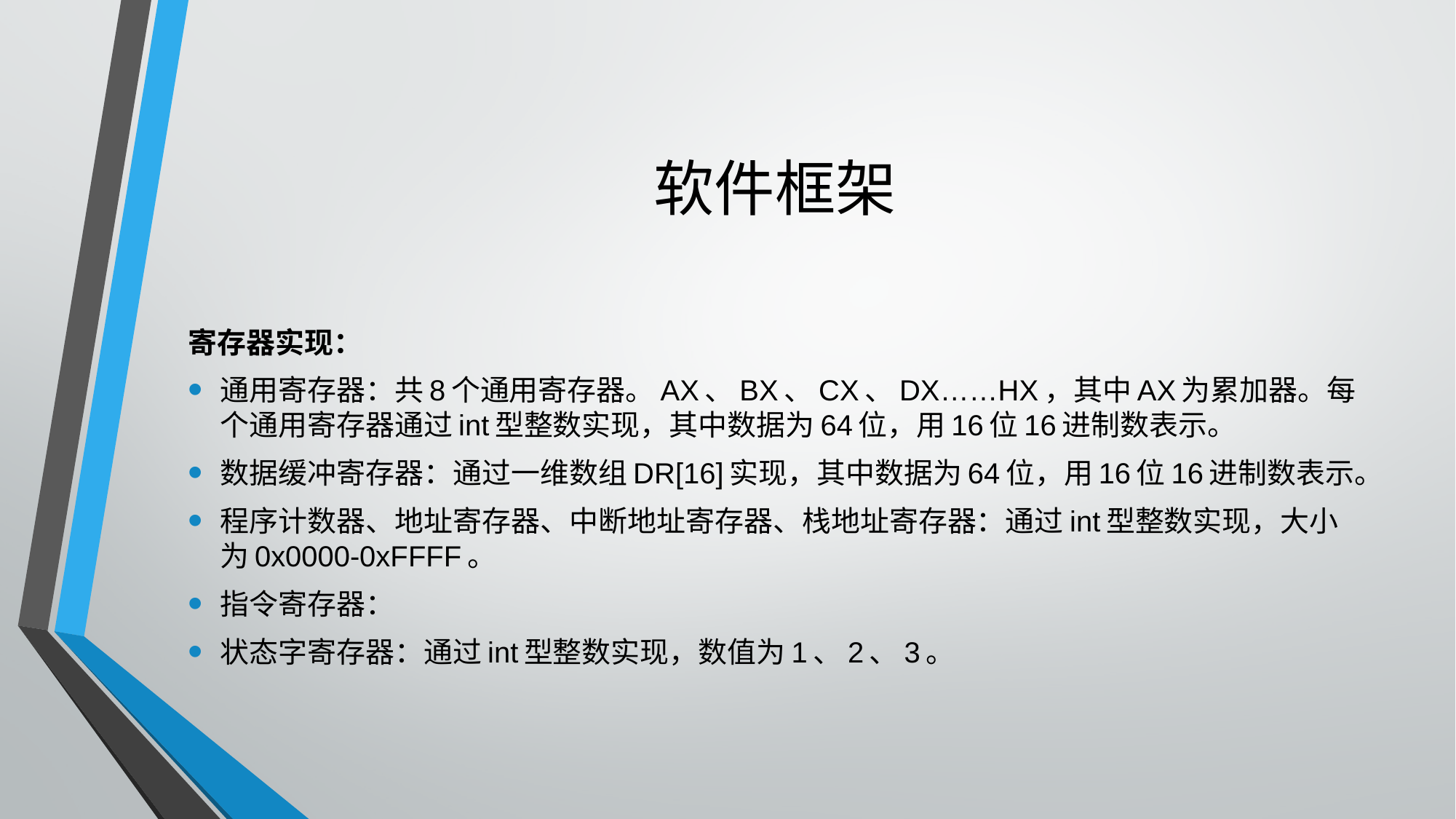

# 软件框架
寄存器实现：
通用寄存器：共8个通用寄存器。AX、BX、CX、DX……HX，其中AX为累加器。每个通用寄存器通过int型整数实现，其中数据为64位，用16位16进制数表示。
数据缓冲寄存器：通过一维数组DR[16]实现，其中数据为64位，用16位16进制数表示。
程序计数器、地址寄存器、中断地址寄存器、栈地址寄存器：通过int型整数实现，大小为0x0000-0xFFFF。
指令寄存器：
状态字寄存器：通过int型整数实现，数值为1、2、3。